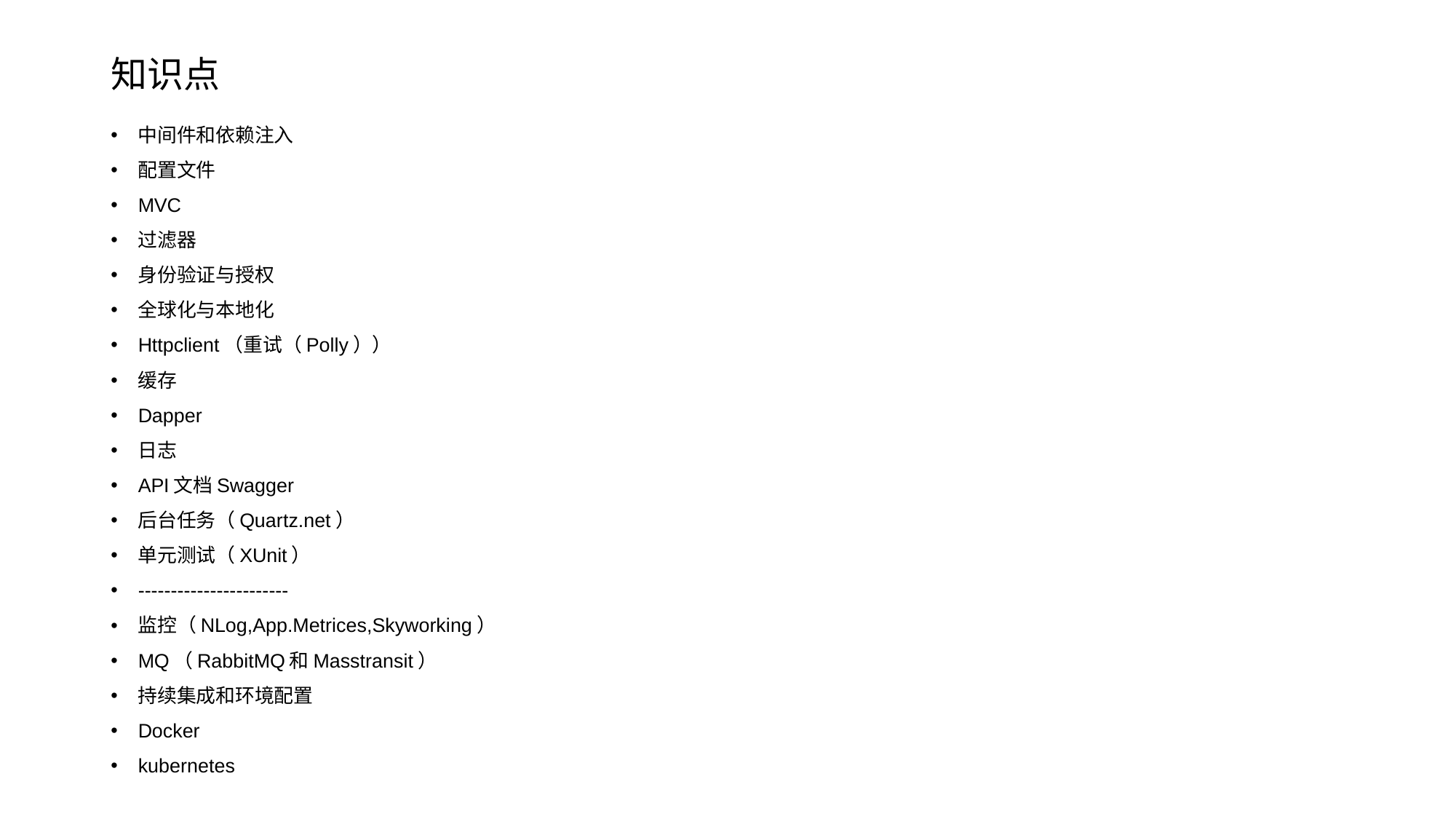

# 知识点
中间件和依赖注入
配置文件
MVC
过滤器
身份验证与授权
全球化与本地化
Httpclient（重试（Polly））
缓存
Dapper
日志
API文档Swagger
后台任务（Quartz.net）
单元测试（XUnit）
-----------------------
监控（NLog,App.Metrices,Skyworking）
MQ（RabbitMQ和Masstransit）
持续集成和环境配置
Docker
kubernetes